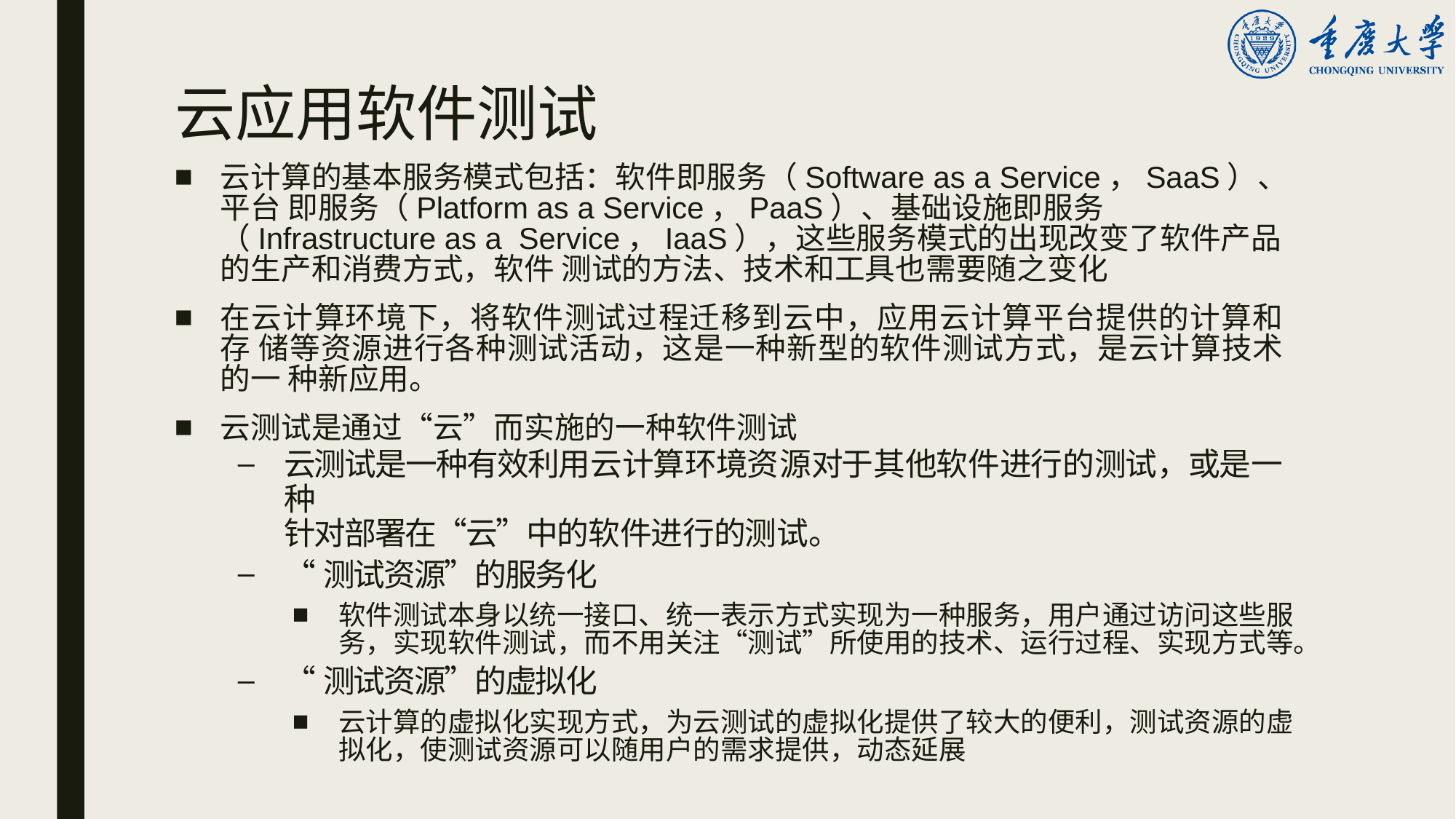

# 云应用软件测试
云计算的基本服务模式包括：软件即服务（Software as a Service，SaaS）、平台 即服务（Platform as a Service，PaaS）、基础设施即服务（Infrastructure as a  Service，IaaS），这些服务模式的出现改变了软件产品的生产和消费方式，软件 测试的方法、技术和工具也需要随之变化
在云计算环境下，将软件测试过程迁移到云中，应用云计算平台提供的计算和存 储等资源进行各种测试活动，这是一种新型的软件测试方式，是云计算技术的一 种新应用。
云测试是通过“云”而实施的一种软件测试
云测试是一种有效利用云计算环境资源对于其他软件进行的测试，或是一种
针对部署在“云”中的软件进行的测试。
“测试资源”的服务化
软件测试本身以统一接口、统一表示方式实现为一种服务，用户通过访问这些服 务，实现软件测试，而不用关注“测试”所使用的技术、运行过程、实现方式等。
“测试资源”的虚拟化
云计算的虚拟化实现方式，为云测试的虚拟化提供了较大的便利，测试资源的虚 拟化，使测试资源可以随用户的需求提供，动态延展